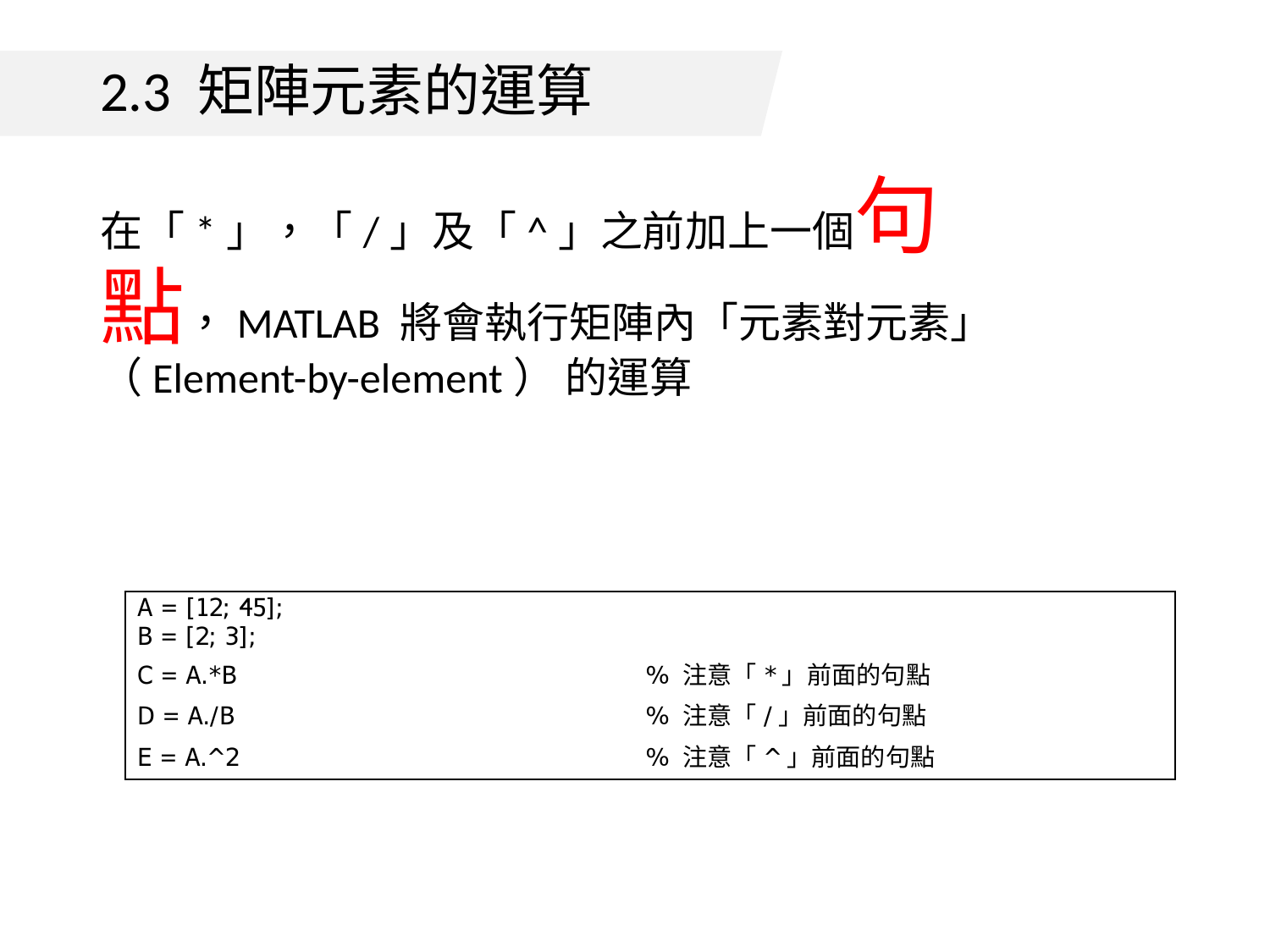

# 2.3 矩陣元素的運算
在「*」，「/」及「^」之前加上一個句點，MATLAB 將會執行矩陣內「元素對元素」（Element-by-element） 的運算

| A = [12; 45]; B = [2; 3]; C = A.\*B % 注意「\*」前面的句點 D = A./B % 注意「/」前面的句點 E = A.^2 % 注意「^」前面的句點 |
| --- |